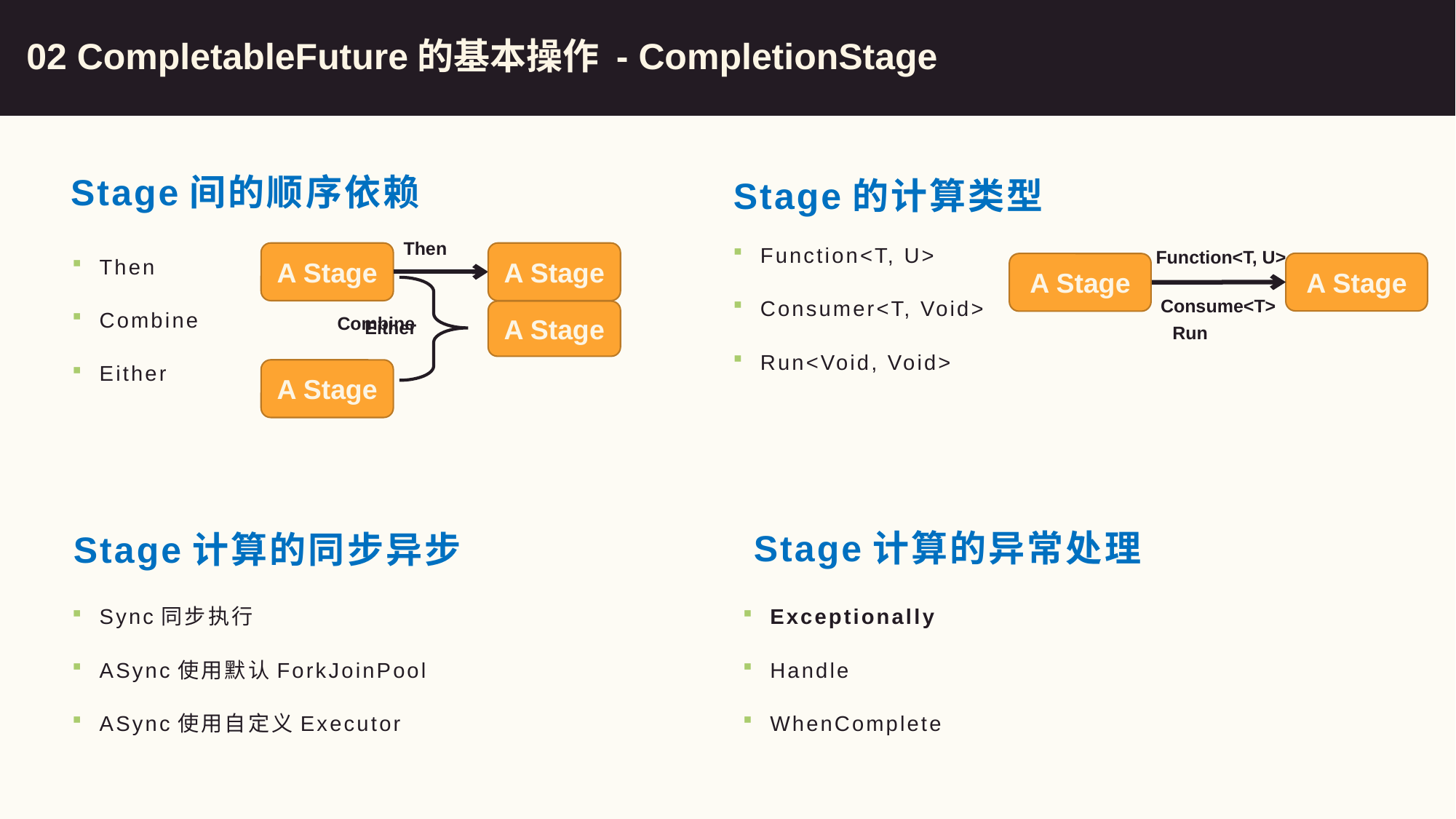

02 CompletableFuture的基本操作 - CompletionStage
Stage间的顺序依赖
Stage的计算类型
Then
Function<T, U>
Consumer<T, Void>
Run<Void, Void>
Function<T, U>
Then
Combine
Either
A Stage
A Stage
A Stage
A Stage

Consume<T>
A Stage
Combine
Either
Run
A Stage
Stage计算的异常处理
Stage计算的同步异步
Sync同步执行
ASync使用默认ForkJoinPool
ASync使用自定义Executor
Exceptionally
Handle
WhenComplete